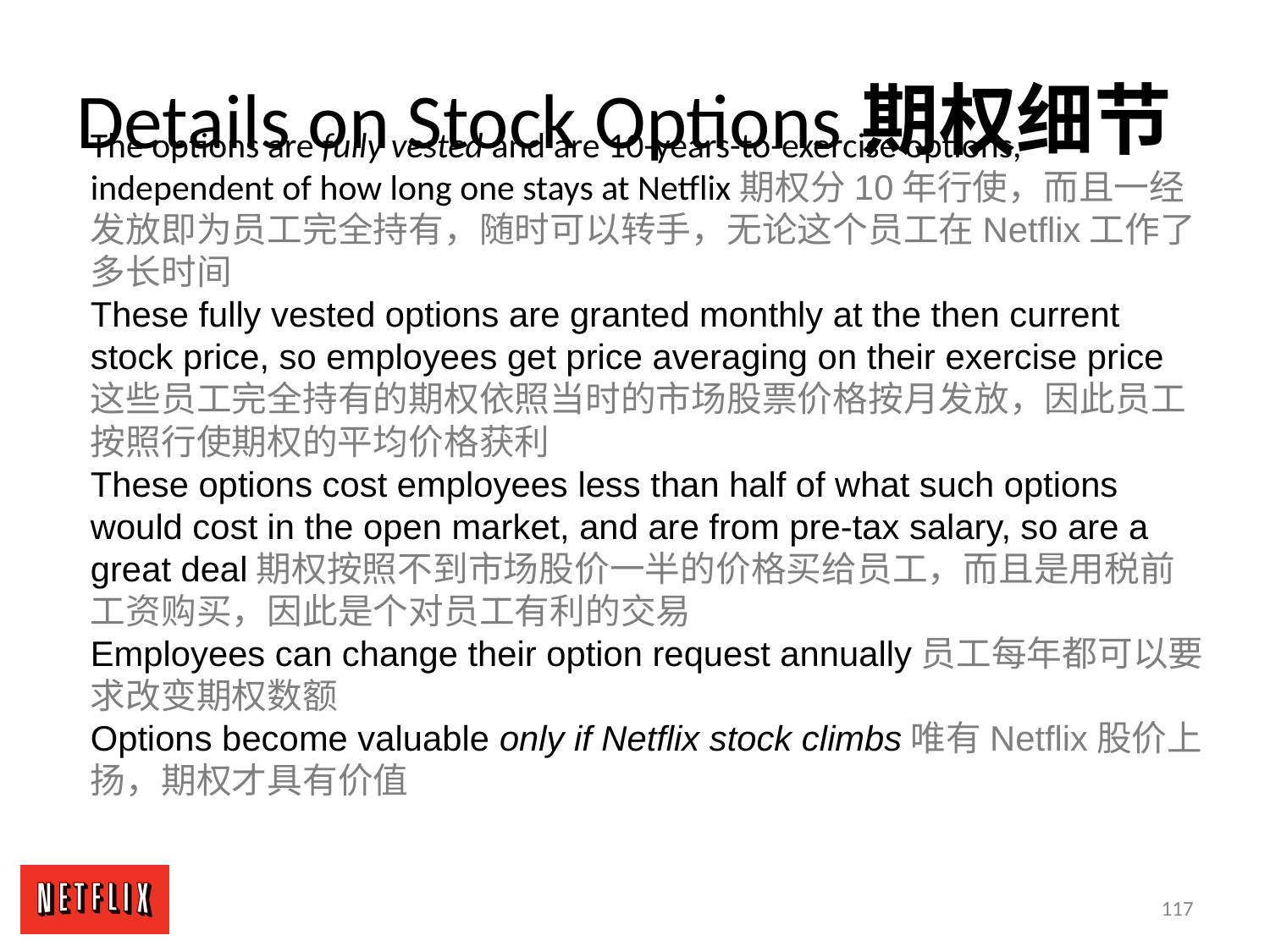

Details on Stock Options期权细节
The options are fully vested and are 10-years-to-exercise options, independent of how long one stays at Netflix期权分10年行使，而且一经发放即为员工完全持有，随时可以转手，无论这个员工在Netflix工作了多长时间
These fully vested options are granted monthly at the then current stock price, so employees get price averaging on their exercise price这些员工完全持有的期权依照当时的市场股票价格按月发放，因此员工按照行使期权的平均价格获利
These options cost employees less than half of what such options would cost in the open market, and are from pre-tax salary, so are a great deal期权按照不到市场股价一半的价格买给员工，而且是用税前工资购买，因此是个对员工有利的交易
Employees can change their option request annually员工每年都可以要求改变期权数额
Options become valuable only if Netflix stock climbs唯有Netflix股价上扬，期权才具有价值

117